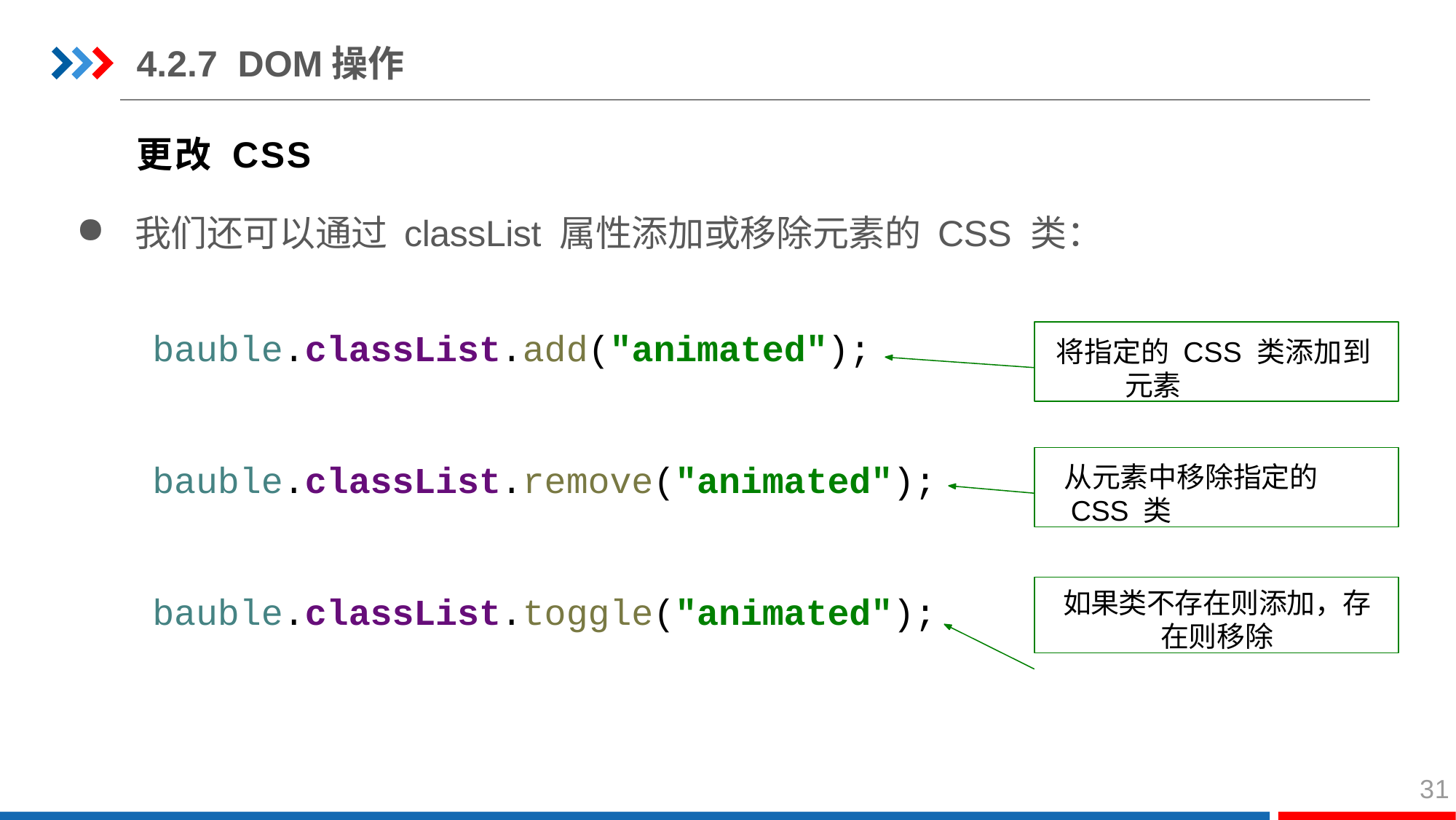

4.2.7  DOM操作
更改 CSS
我们还可以通过 classList 属性添加或移除元素的 CSS 类：
将指定的 CSS 类添加到元素
bauble.classList.add("animated");

从元素中移除指定的 CSS 类
bauble.classList.remove("animated");

如果类不存在则添加，存在则移除
bauble.classList.toggle("animated");

31